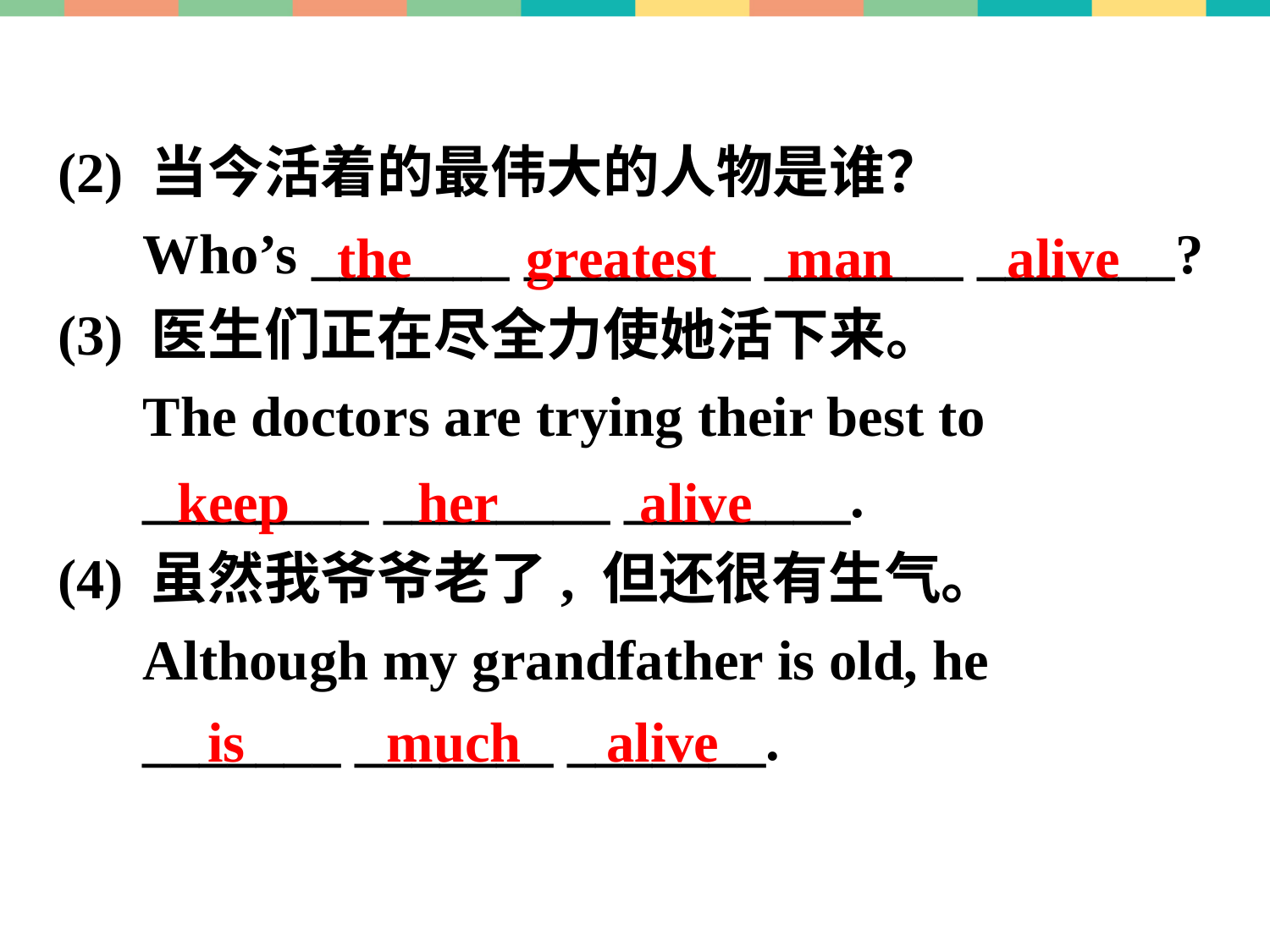

(2) 当今活着的最伟大的人物是谁？
      Who’s _______ ________ _______ _______?
(3) 医生们正在尽全力使她活下来。
      The doctors are trying their best to
      ________ ________ ________.
(4) 虽然我爷爷老了, 但还很有生气。
      Although my grandfather is old, he
      _______ _______ _______.
the        greatest     man        alive
keep         her          alive
is          much      alive